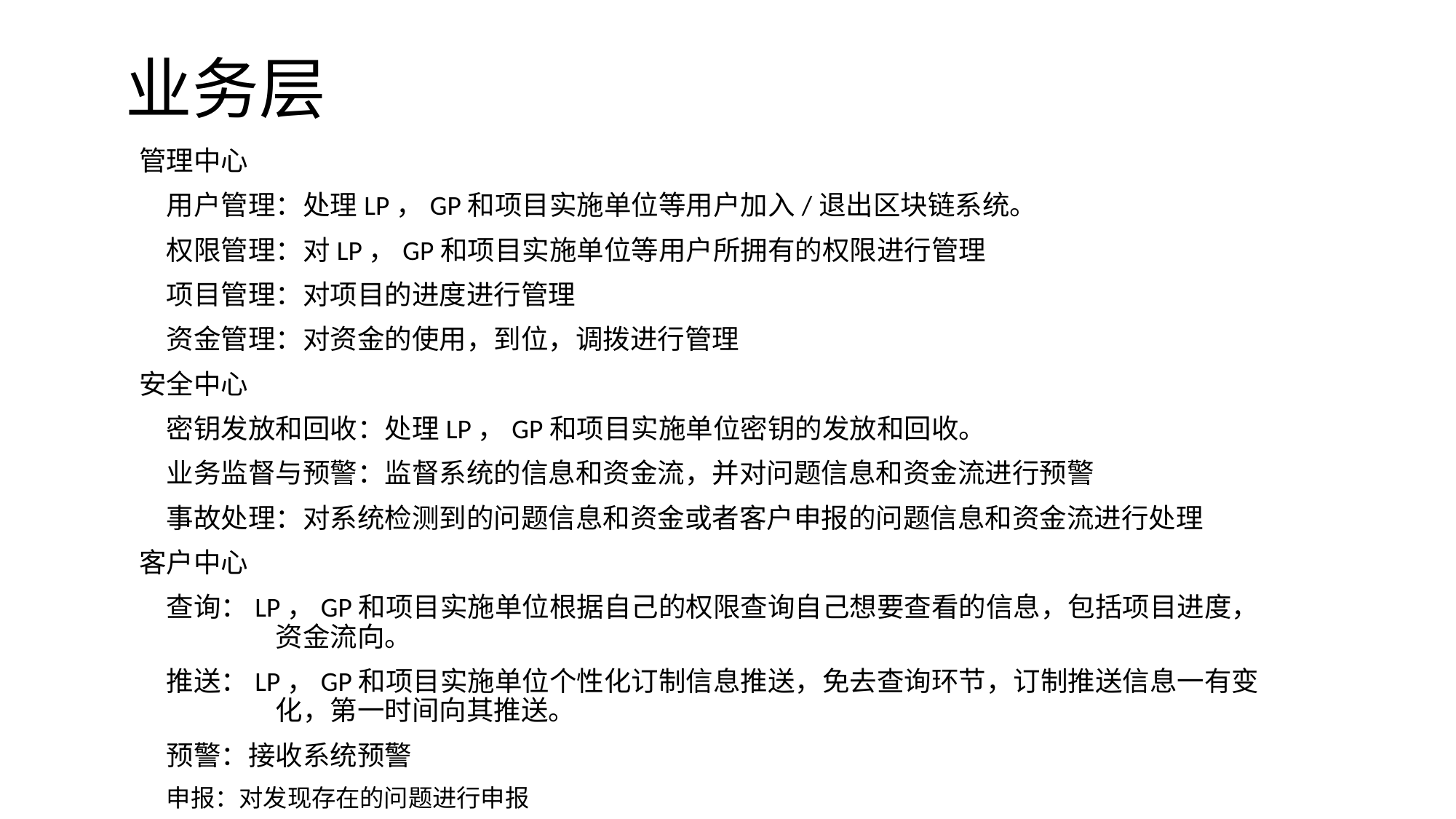

业务层
管理中心
	用户管理：处理LP，GP和项目实施单位等用户加入/退出区块链系统。
	权限管理：对LP，GP和项目实施单位等用户所拥有的权限进行管理
	项目管理：对项目的进度进行管理
	资金管理：对资金的使用，到位，调拨进行管理
安全中心
	密钥发放和回收：处理LP，GP和项目实施单位密钥的发放和回收。
	业务监督与预警：监督系统的信息和资金流，并对问题信息和资金流进行预警
	事故处理：对系统检测到的问题信息和资金或者客户申报的问题信息和资金流进行处理
客户中心
	查询：LP，GP和项目实施单位根据自己的权限查询自己想要查看的信息，包括项目进度，	资金流向。
	推送：LP，GP和项目实施单位个性化订制信息推送，免去查询环节，订制推送信息一有变	化，第一时间向其推送。
	预警：接收系统预警
	申报：对发现存在的问题进行申报